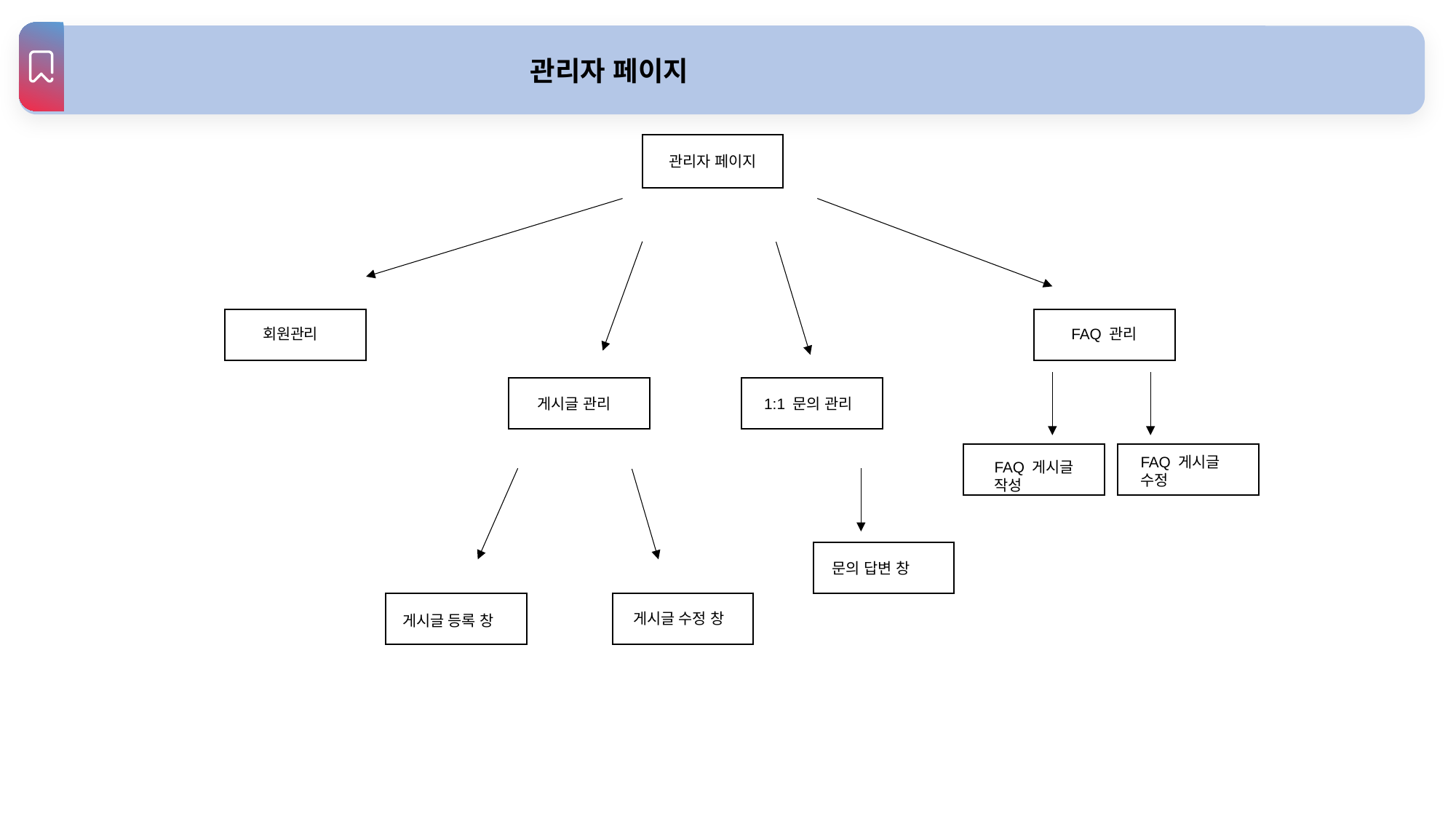

관리자 페이지

관리자 페이지

회원관리
FAQ 관리

게시글 관리
1:1 문의 관리

FAQ 게시글 수정
FAQ 게시글 작성

문의 답변 창

게시글 수정 창
게시글 등록 창